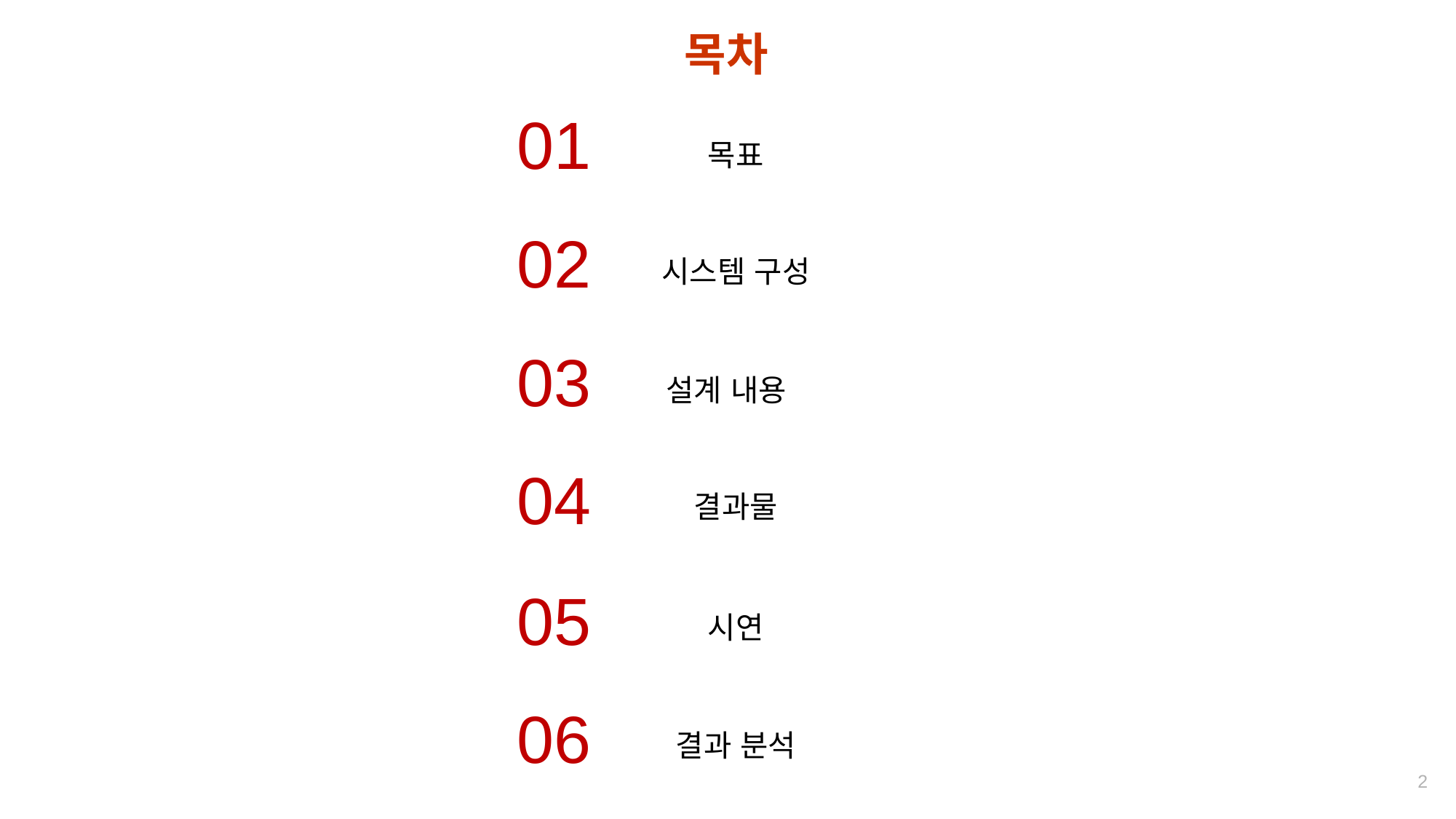

# 목차
01
목표
02
시스템 구성
03
설계 내용
04
결과물
05
시연
06
결과 분석
2